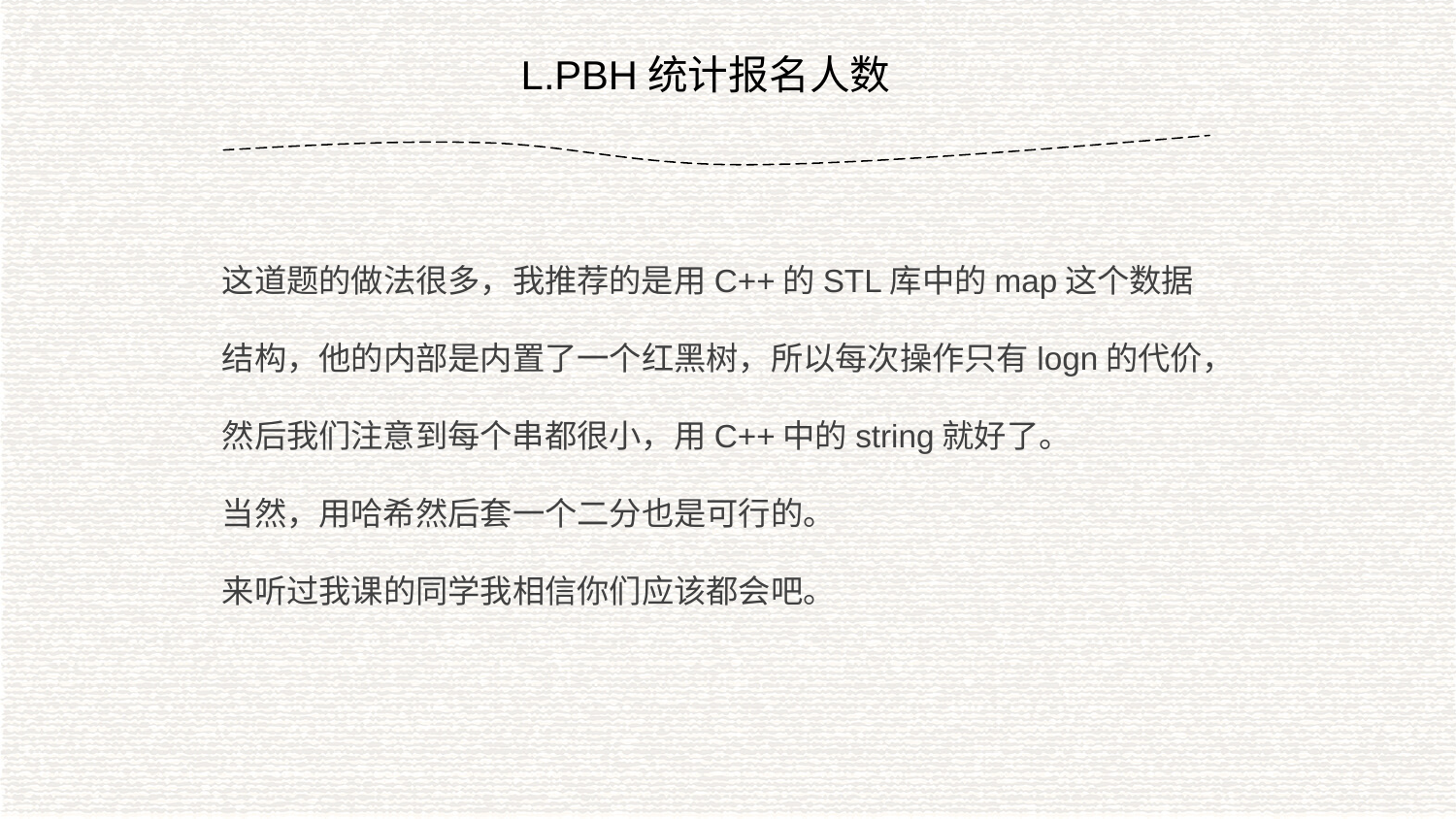

L.PBH统计报名人数

这道题的做法很多，我推荐的是用C++的STL库中的map这个数据结构，他的内部是内置了一个红黑树，所以每次操作只有logn的代价，然后我们注意到每个串都很小，用C++中的string就好了。
当然，用哈希然后套一个二分也是可行的。
来听过我课的同学我相信你们应该都会吧。